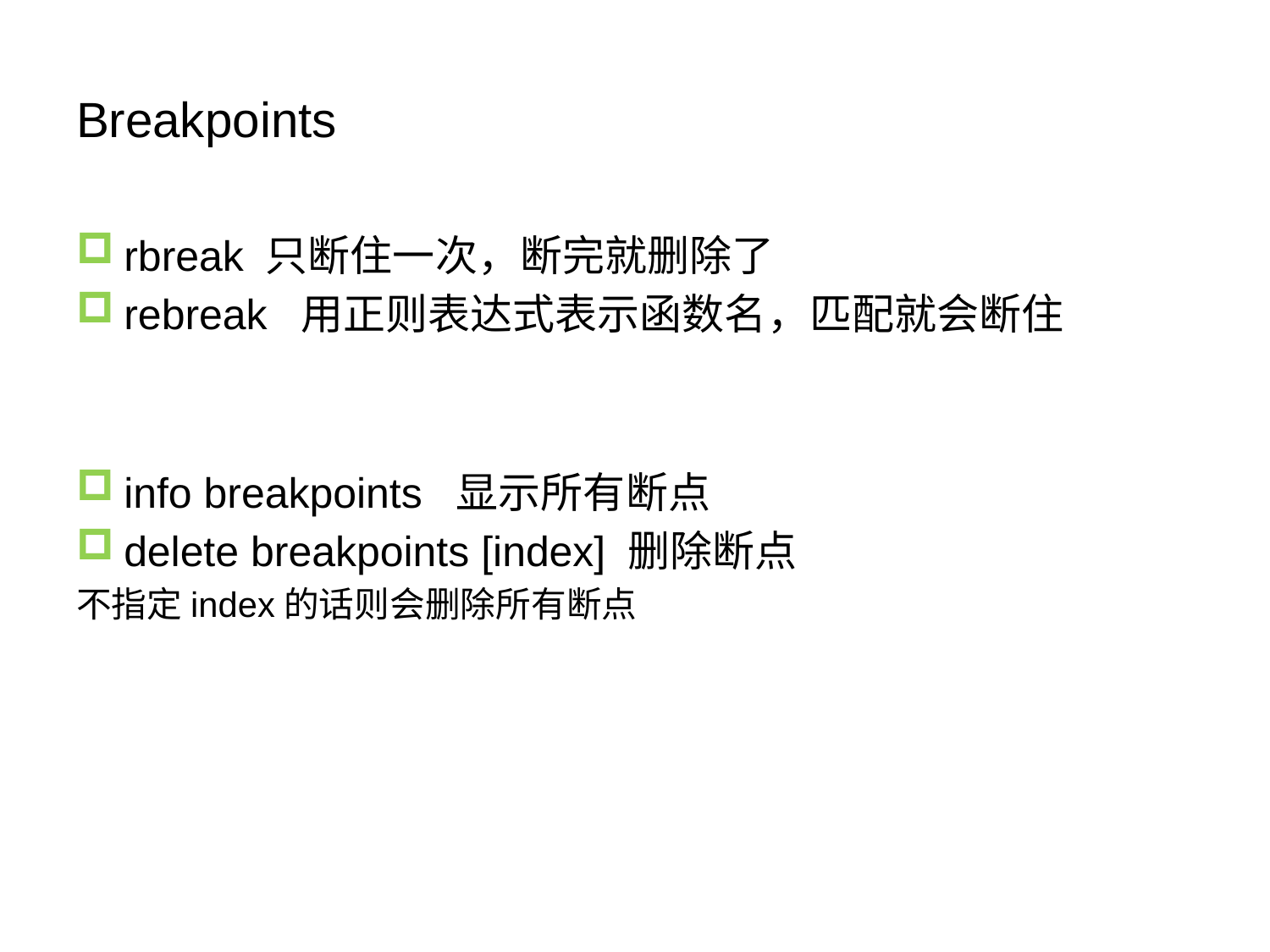

# Breakpoints
rbreak 只断住一次，断完就删除了
rebreak  用正则表达式表示函数名，匹配就会断住

info breakpoints  显示所有断点
delete breakpoints [index] 删除断点
不指定index的话则会删除所有断点